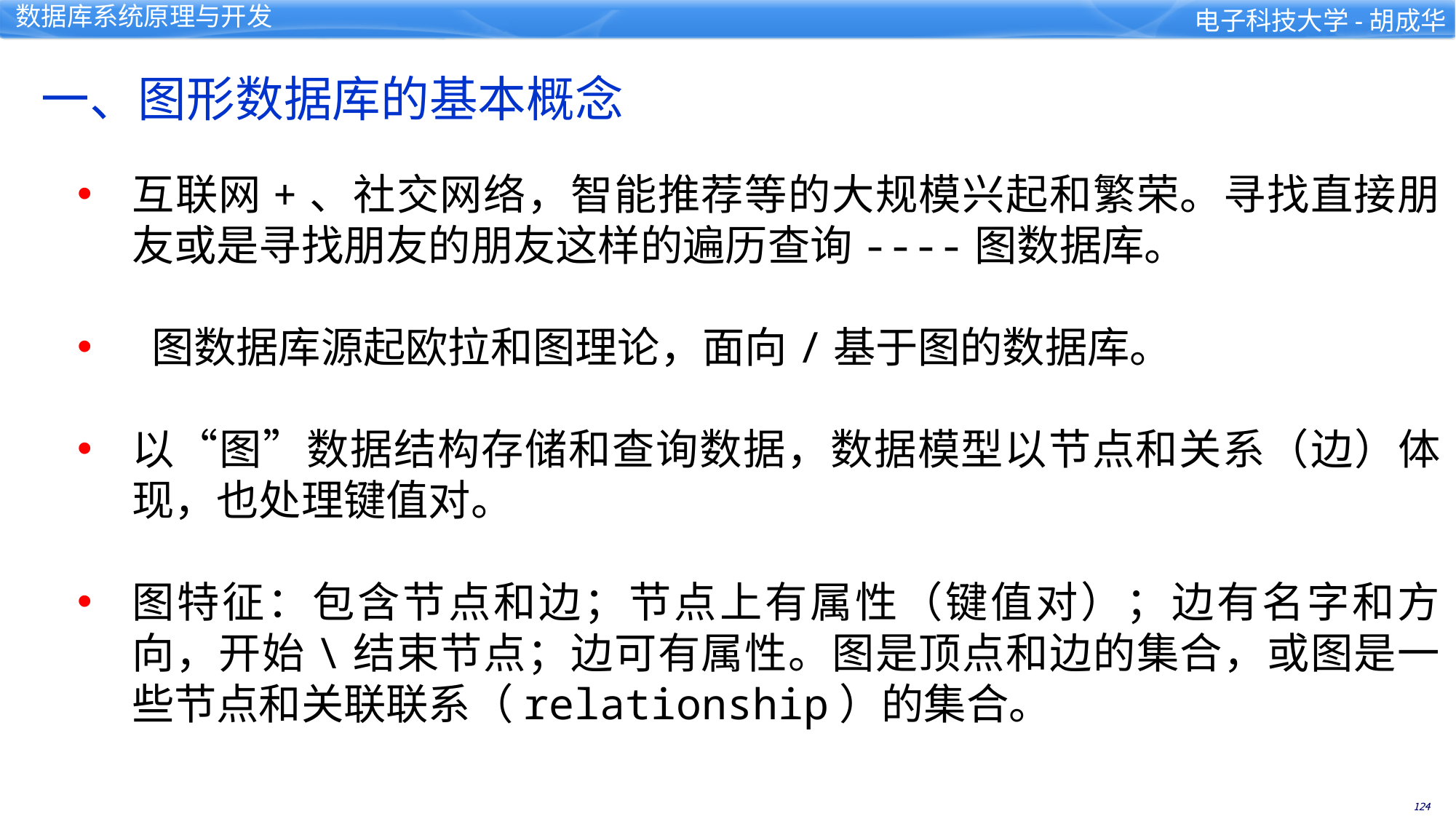

一、图形数据库的基本概念
互联网+、社交网络，智能推荐等的大规模兴起和繁荣。寻找直接朋友或是寻找朋友的朋友这样的遍历查询----图数据库。

 图数据库源起欧拉和图理论，面向/基于图的数据库。

以“图”数据结构存储和查询数据，数据模型以节点和关系（边）体现，也处理键值对。

图特征：包含节点和边；节点上有属性（键值对）；边有名字和方向，开始\结束节点；边可有属性。图是顶点和边的集合，或图是一些节点和关联联系（relationship）的集合。